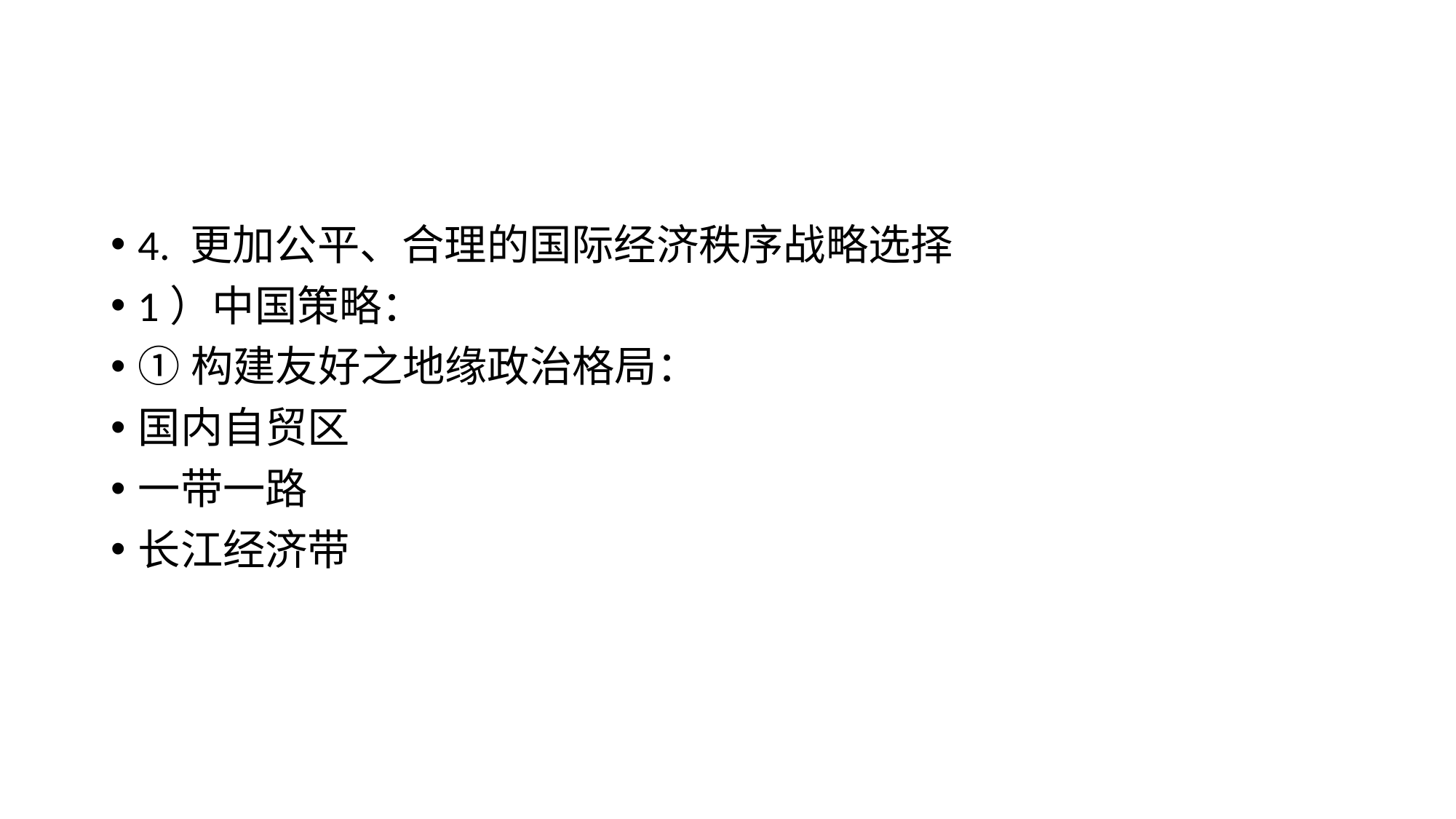

4. 更加公平、合理的国际经济秩序战略选择
1）中国策略：
①构建友好之地缘政治格局：
国内自贸区
一带一路
长江经济带